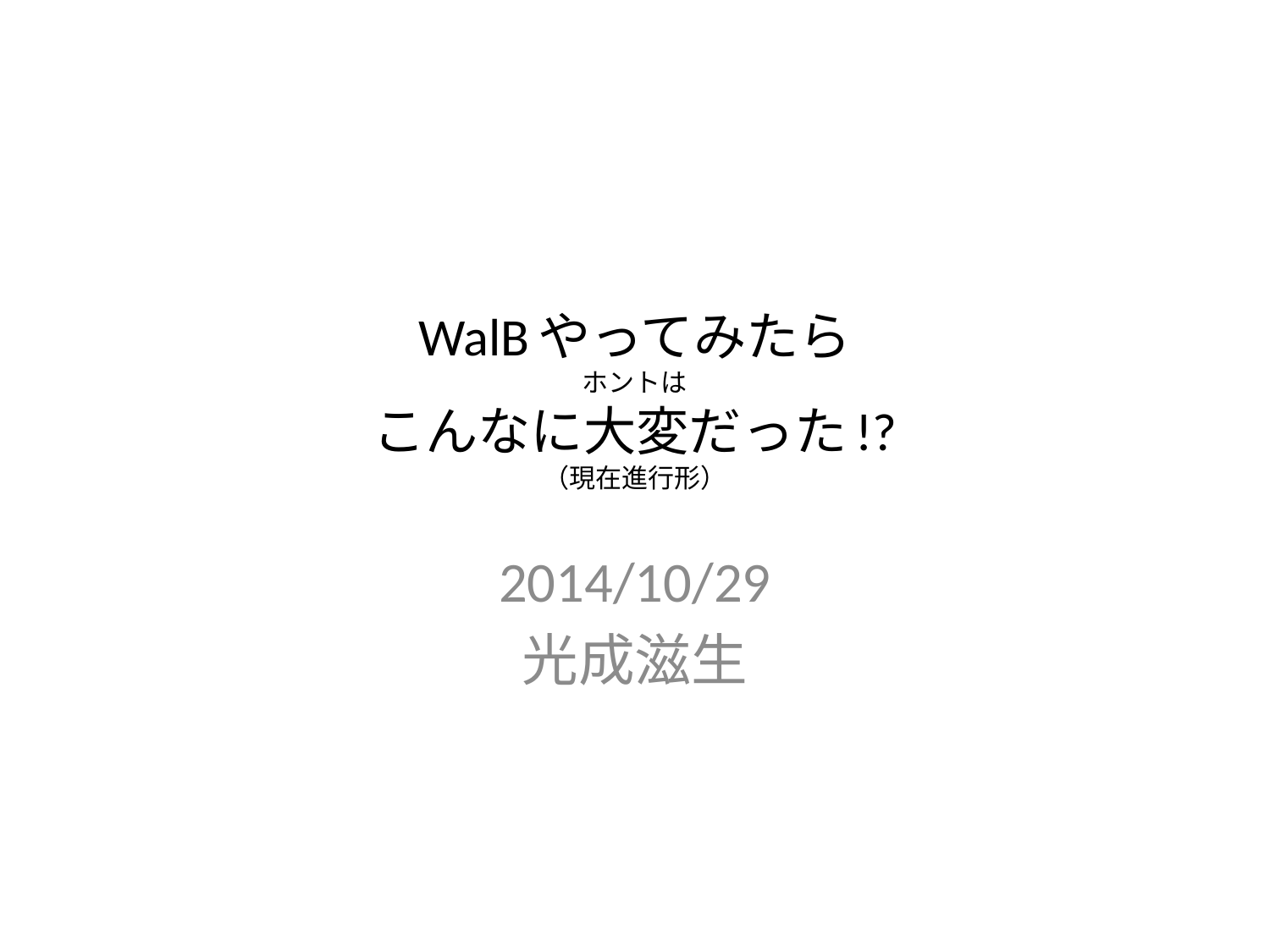

# WalBやってみたら ホントは こんなに大変だった!? （現在進行形）
2014/10/29
光成滋生